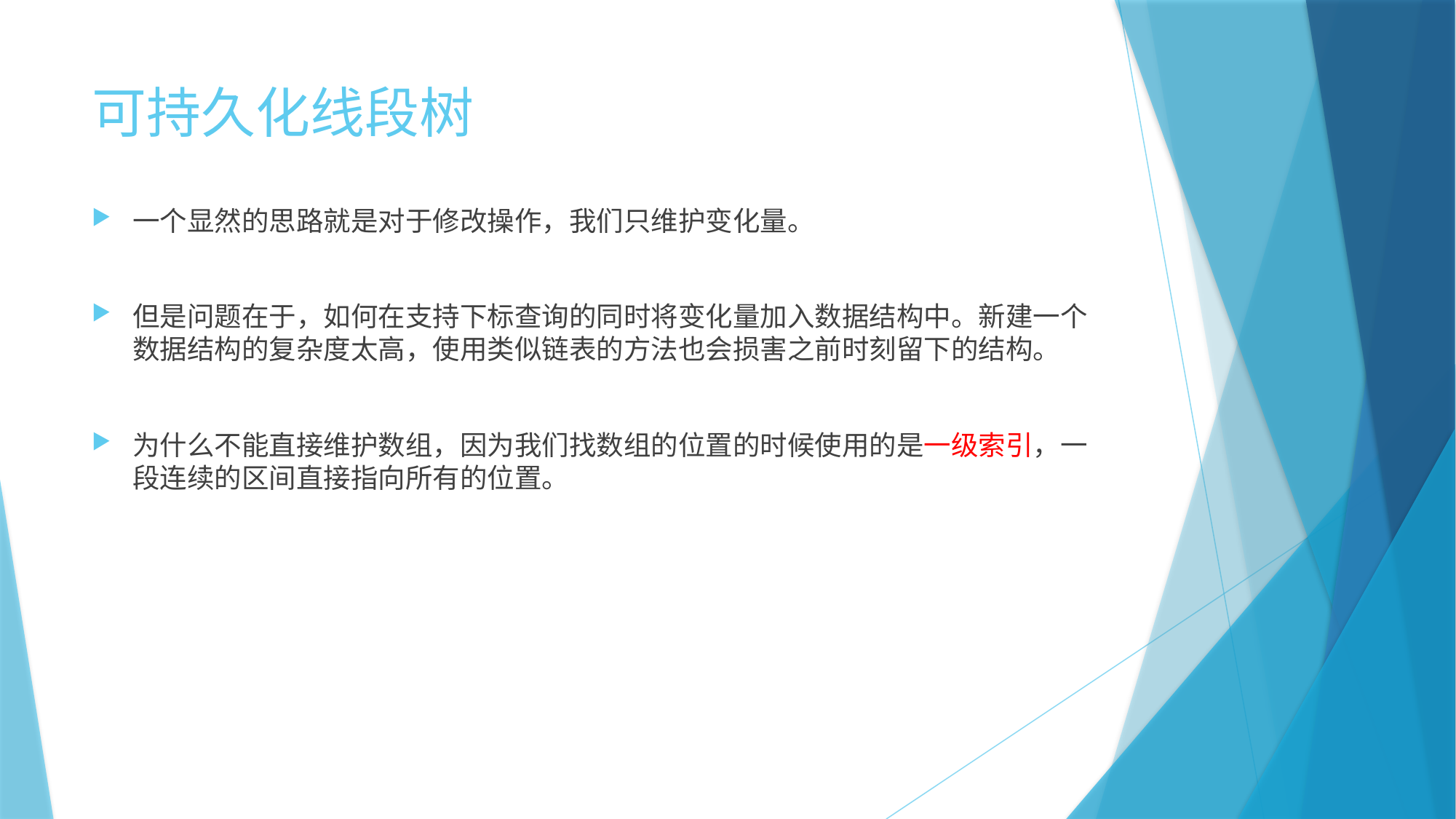

# 可持久化线段树
一个显然的思路就是对于修改操作，我们只维护变化量。

但是问题在于，如何在支持下标查询的同时将变化量加入数据结构中。新建一个数据结构的复杂度太高，使用类似链表的方法也会损害之前时刻留下的结构。

为什么不能直接维护数组，因为我们找数组的位置的时候使用的是一级索引，一段连续的区间直接指向所有的位置。